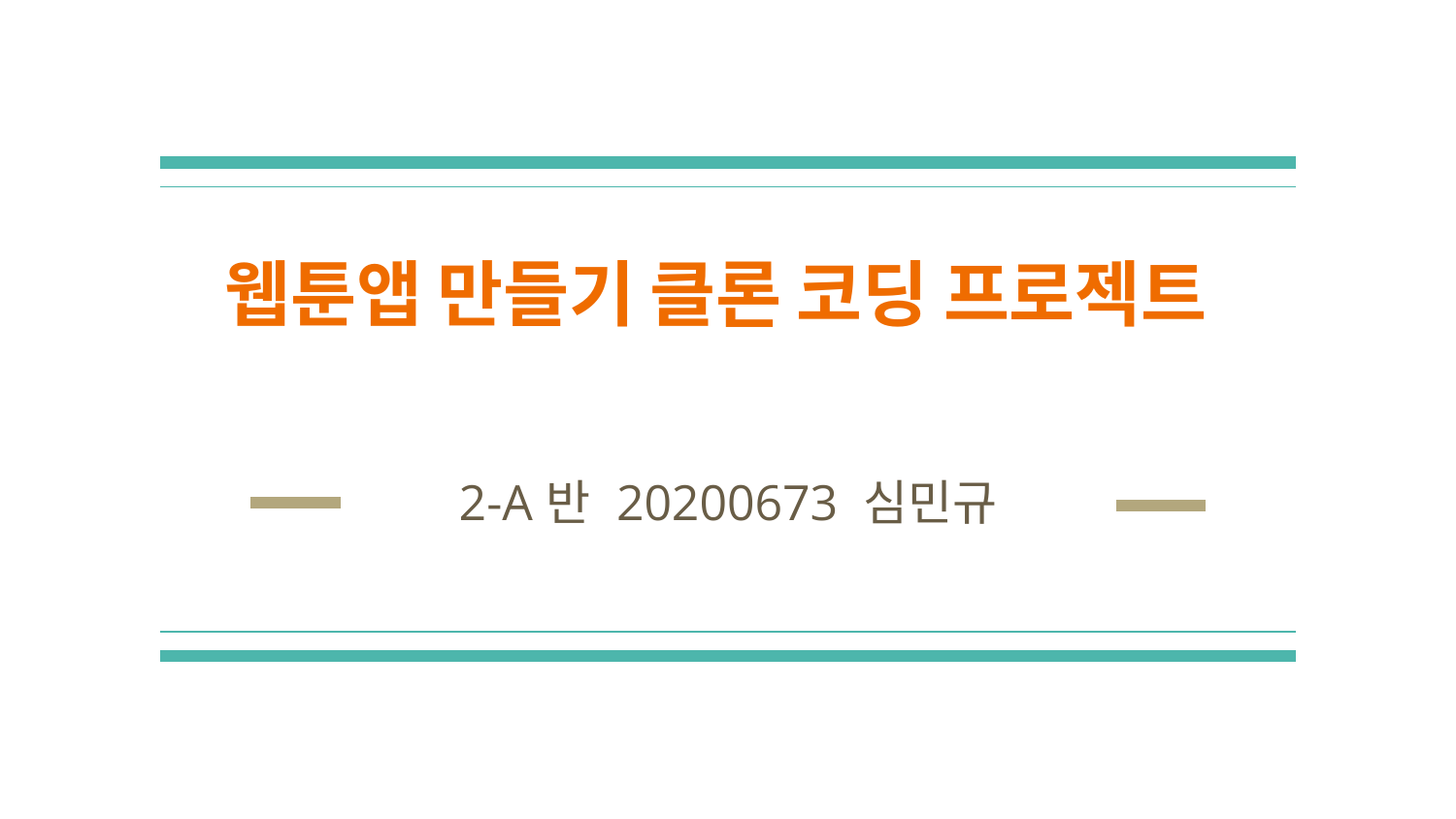

# 웹툰앱 만들기 클론 코딩 프로젝트
2-A반 20200673 심민규